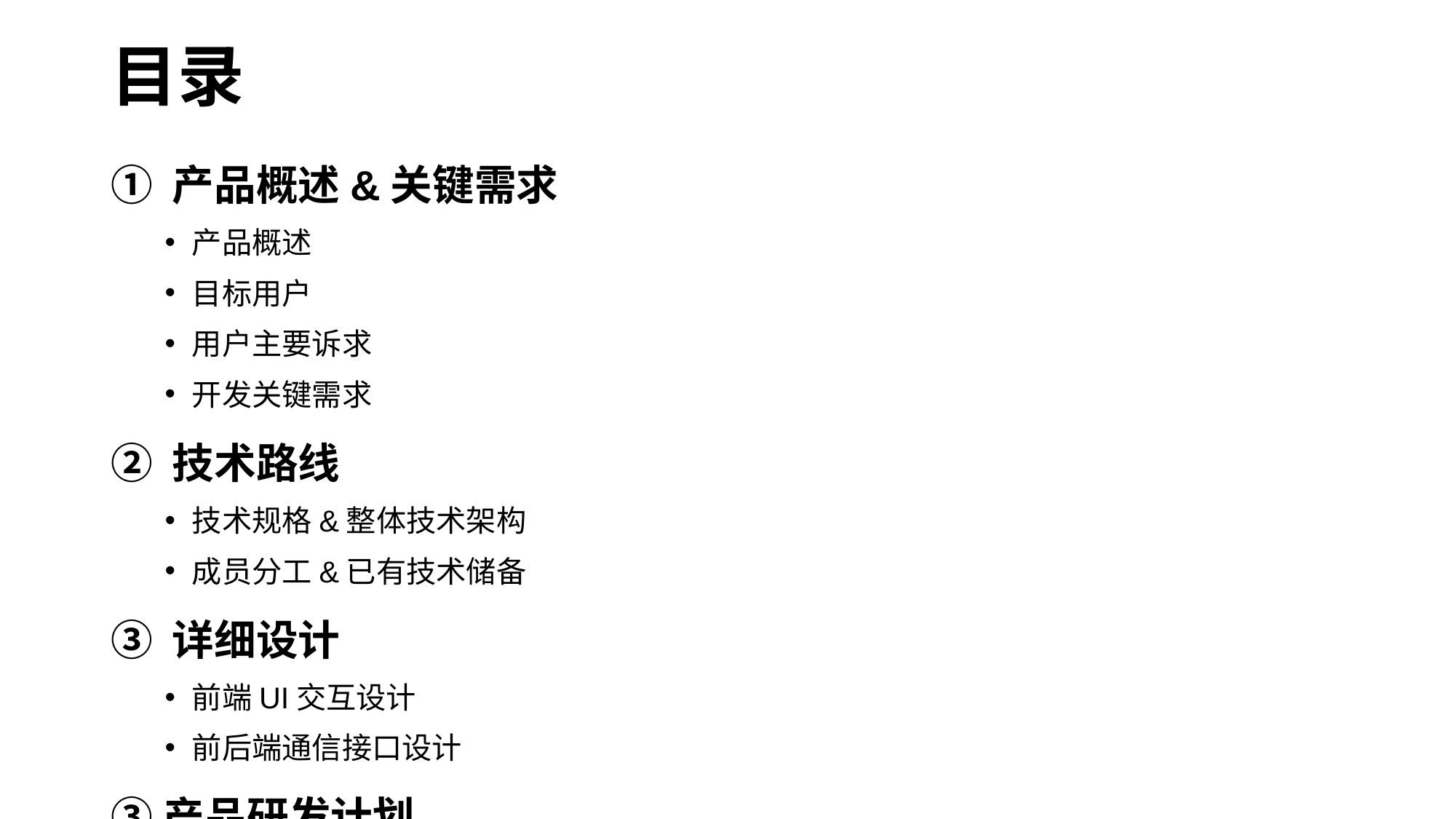

# 目录
① 产品概述&关键需求
产品概述
目标用户
用户主要诉求
开发关键需求
② 技术路线
技术规格&整体技术架构
成员分工&已有技术储备
③ 详细设计
前端UI交互设计
前后端通信接口设计
③产品研发计划